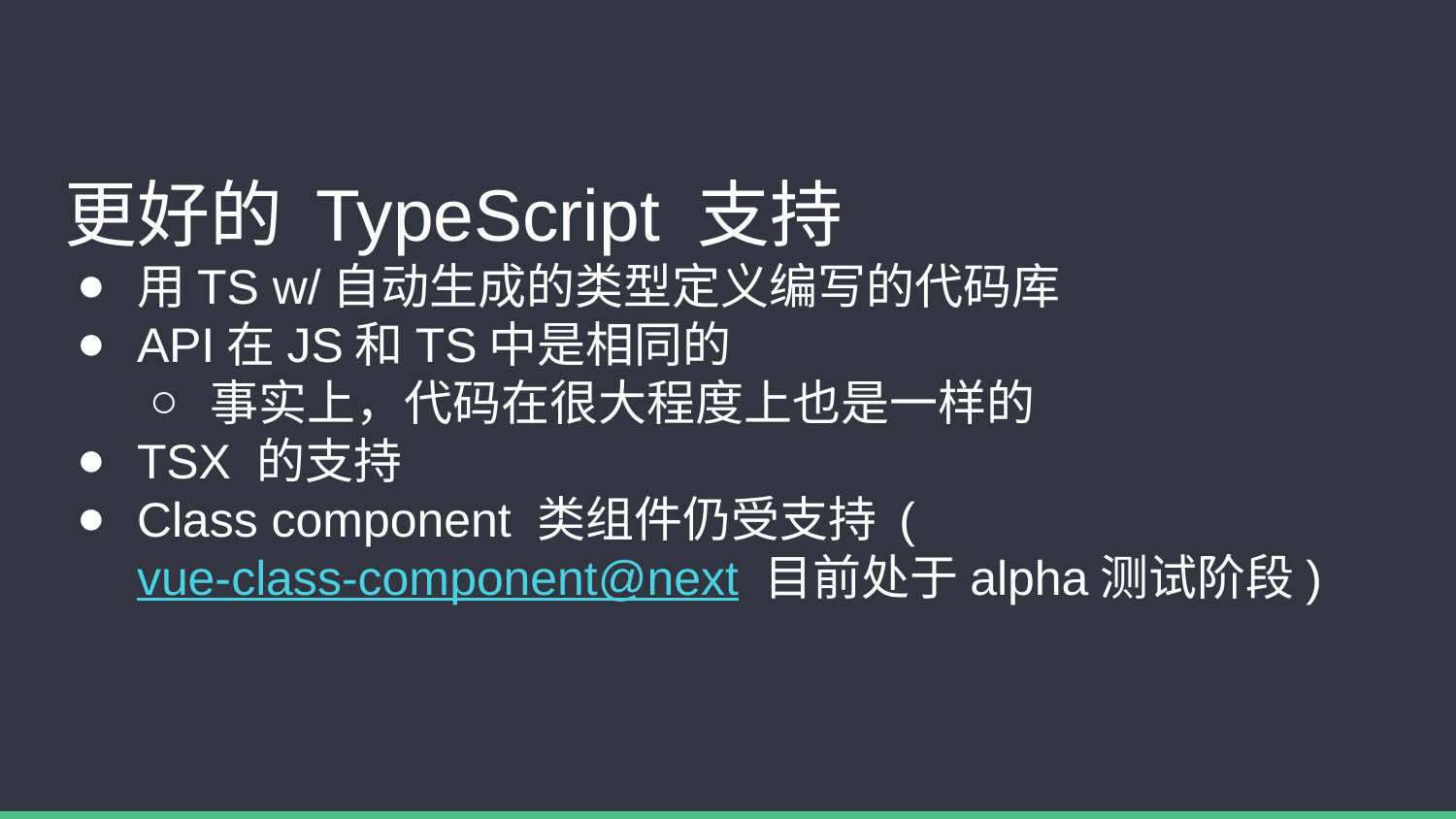

# 更好的 TypeScript 支持
用TS w/自动生成的类型定义编写的代码库
API在JS和TS中是相同的
事实上，代码在很大程度上也是一样的
TSX 的支持
Class component 类组件仍受支持 (vue-class-component@next 目前处于alpha测试阶段)